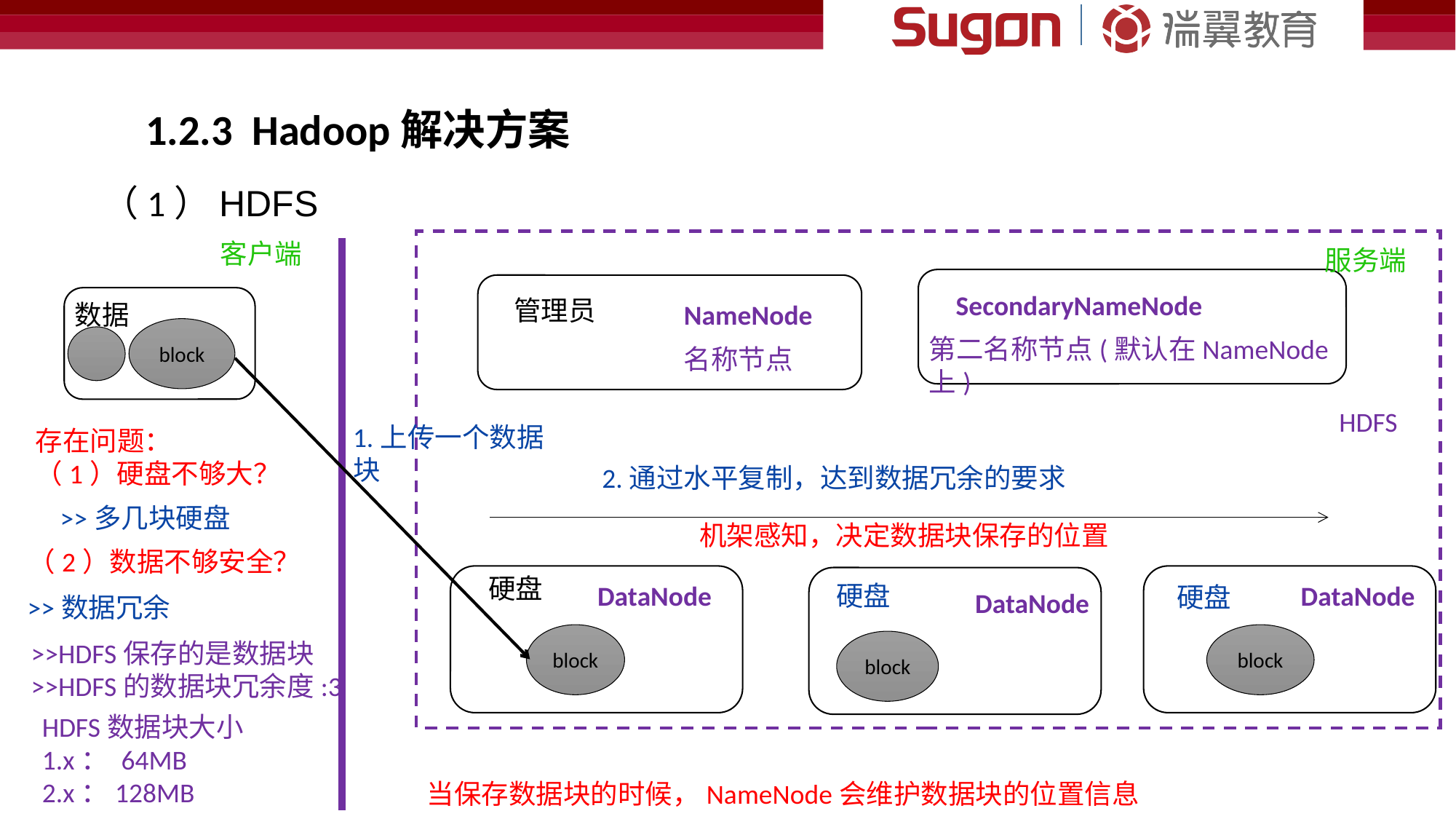

1.2.3  Hadoop解决方案
（1）HDFS
客户端

服务端

SecondaryNameNode
第二名称节点(默认在NameNode上)

管理员

数据
NameNode
名称节点
block

1.上传一个数据块
block
HDFS
存在问题：
（1）硬盘不够大？
2.通过水平复制，达到数据冗余的要求
  >>多几块硬盘
机架感知，决定数据块保存的位置
（2）数据不够安全？

硬盘

硬盘

硬盘
DataNode
DataNode
DataNode
>>数据冗余
block
>>HDFS保存的是数据块
>>HDFS的数据块冗余度:3
HDFS数据块大小
1.x： 64MB
2.x：128MB
block

当保存数据块的时候，NameNode会维护数据块的位置信息